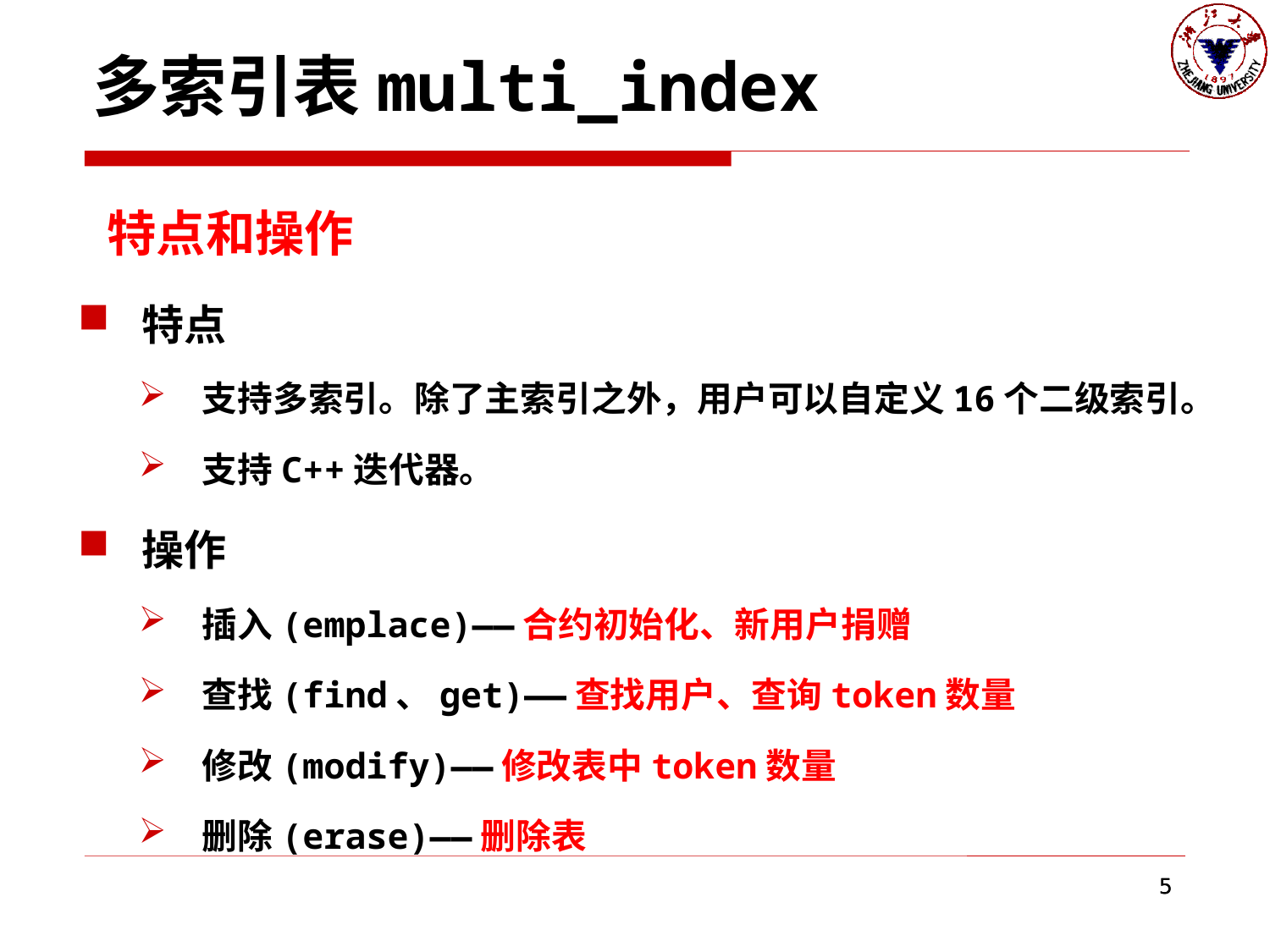

多索引表multi_index
特点和操作
特点
支持多索引。除了主索引之外，用户可以自定义16个二级索引。
支持C++迭代器。
操作
插入(emplace)——合约初始化、新用户捐赠
查找(find、get)——查找用户、查询token数量
修改(modify)——修改表中token数量
删除(erase)——删除表
5
5